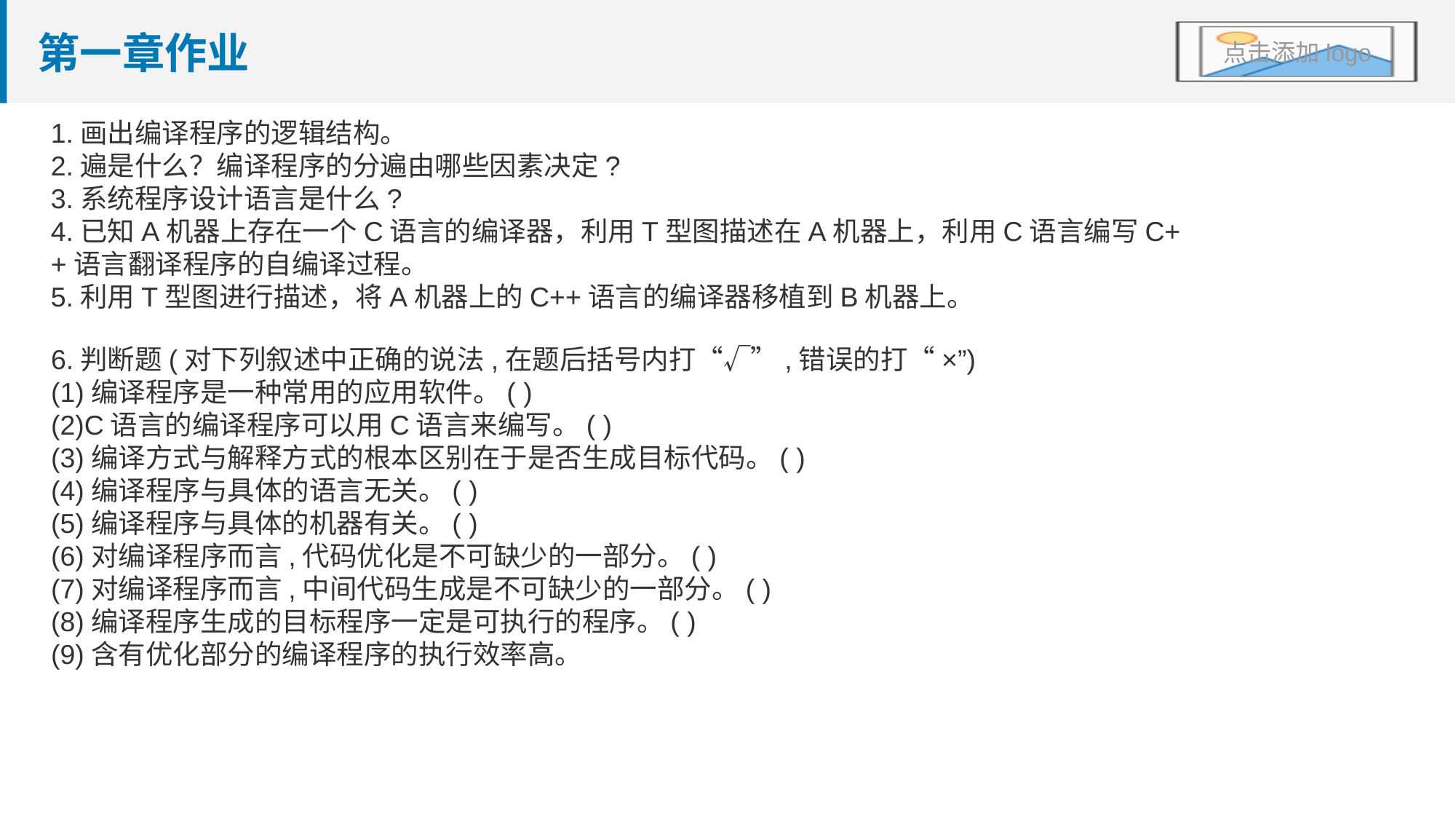

# 第一章作业

1.画出编译程序的逻辑结构。
2.遍是什么？编译程序的分遍由哪些因素决定?
3.系统程序设计语言是什么?
4.已知A机器上存在一个C语言的编译器，利用T型图描述在A机器上，利用C语言编写C++语言翻译程序的自编译过程。
5.利用T型图进行描述，将A机器上的C++语言的编译器移植到B机器上。
6.判断题(对下列叙述中正确的说法,在题后括号内打“√”,错误的打“×”)
(1)编译程序是一种常用的应用软件。( )
(2)C语言的编译程序可以用C语言来编写。( )
(3)编译方式与解释方式的根本区别在于是否生成目标代码。( )
(4)编译程序与具体的语言无关。( )
(5)编译程序与具体的机器有关。( )
(6)对编译程序而言,代码优化是不可缺少的一部分。( )
(7)对编译程序而言,中间代码生成是不可缺少的一部分。( )
(8)编译程序生成的目标程序一定是可执行的程序。( )
(9)含有优化部分的编译程序的执行效率高。